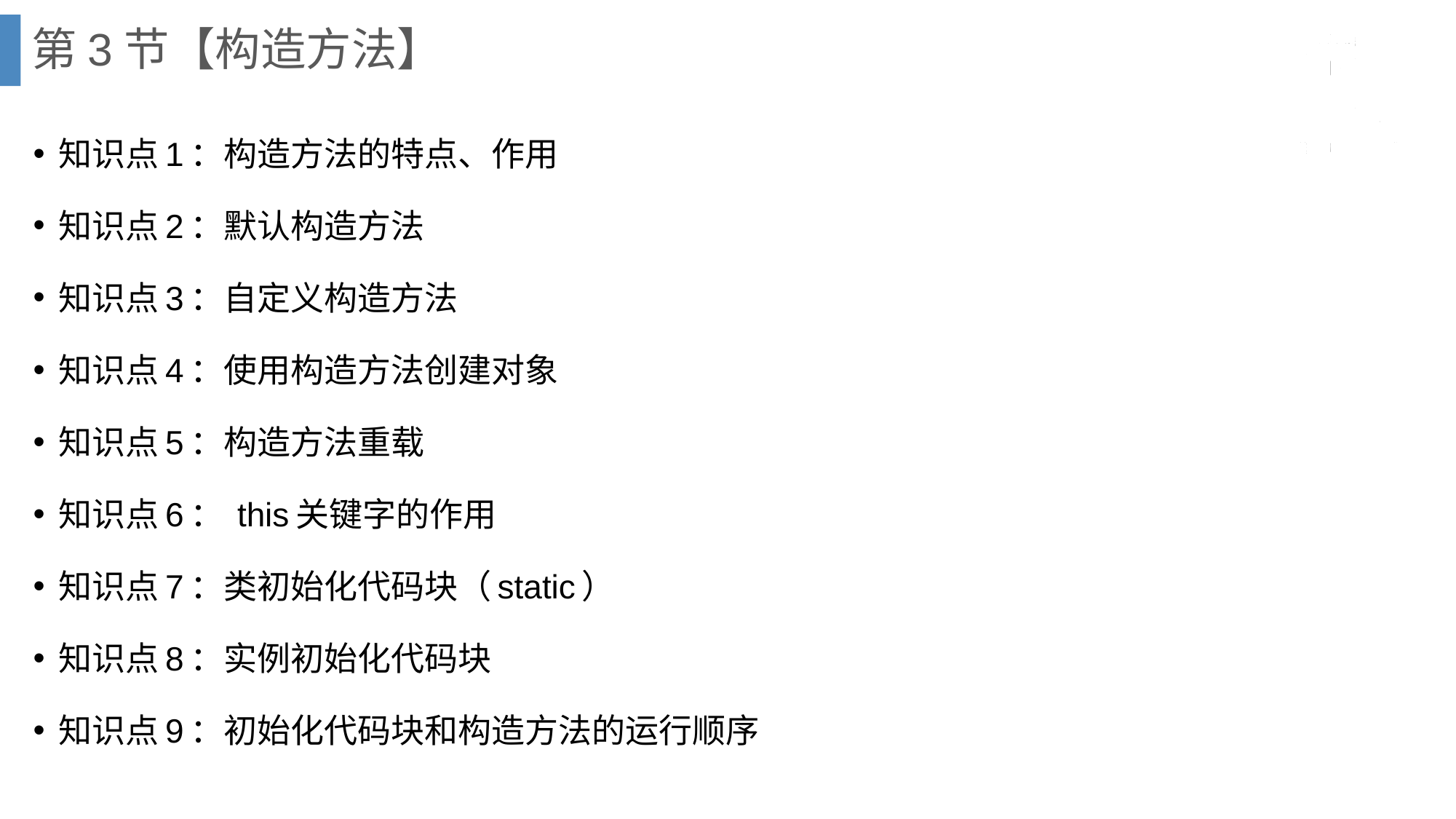

# 第3节【构造方法】
知识点1：构造方法的特点、作用
知识点2：默认构造方法
知识点3：自定义构造方法
知识点4：使用构造方法创建对象
知识点5：构造方法重载
知识点6： this关键字的作用
知识点7：类初始化代码块（static）
知识点8：实例初始化代码块
知识点9：初始化代码块和构造方法的运行顺序